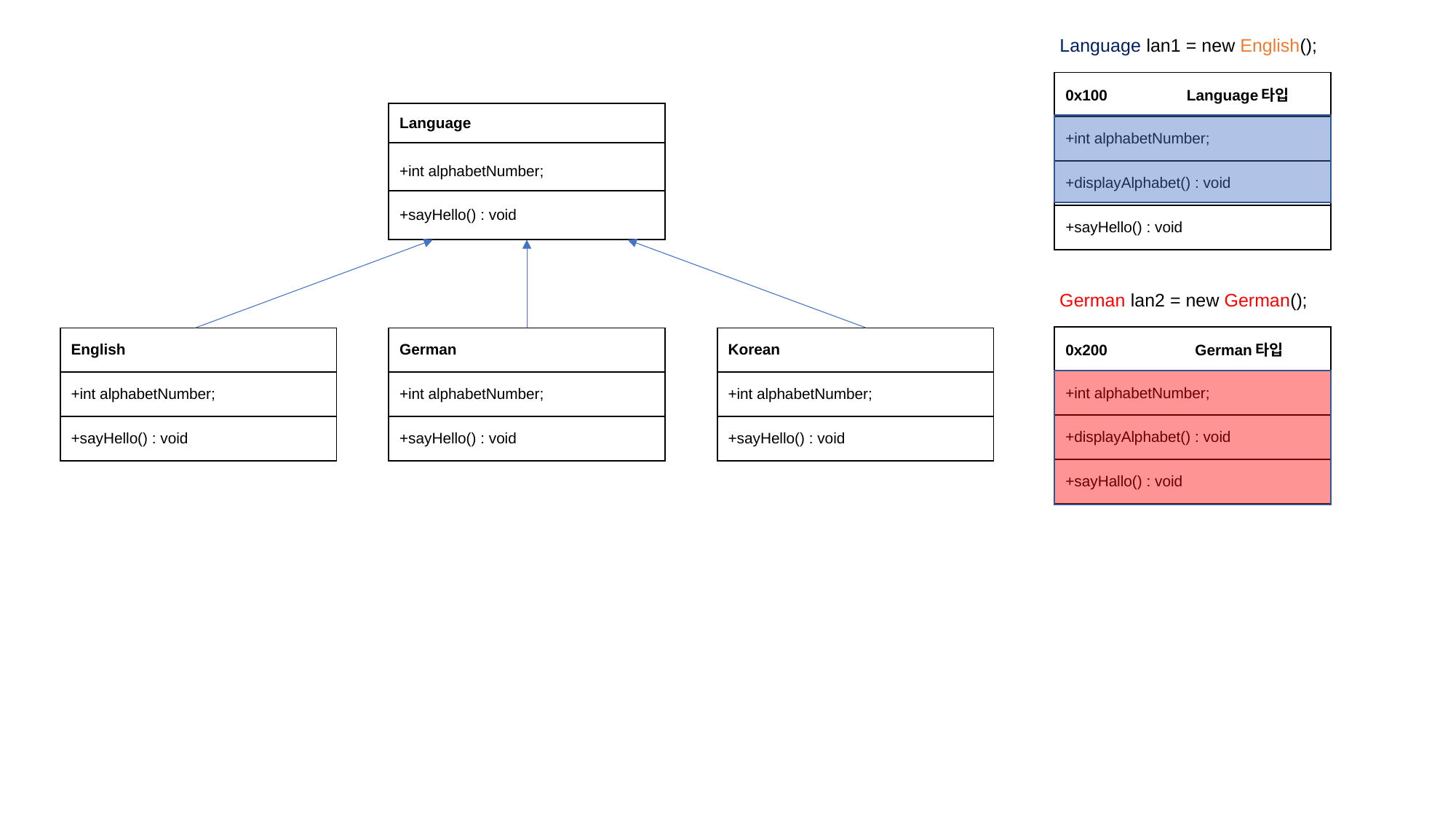

Language lan1 = new English();
| 0x100 Language타입 |
| --- |
| +int alphabetNumber; |
| +displayAlphabet() : void |
| +sayHello() : void |
| Language |
| --- |
| +int alphabetNumber; |
| +sayHello() : void |

German lan2 = new German();
| 0x200 German타입 |
| --- |
| +int alphabetNumber; |
| +displayAlphabet() : void |
| +sayHallo() : void |
| English |
| --- |
| +int alphabetNumber; |
| +sayHello() : void |
| German |
| --- |
| +int alphabetNumber; |
| +sayHello() : void |
| Korean |
| --- |
| +int alphabetNumber; |
| +sayHello() : void |